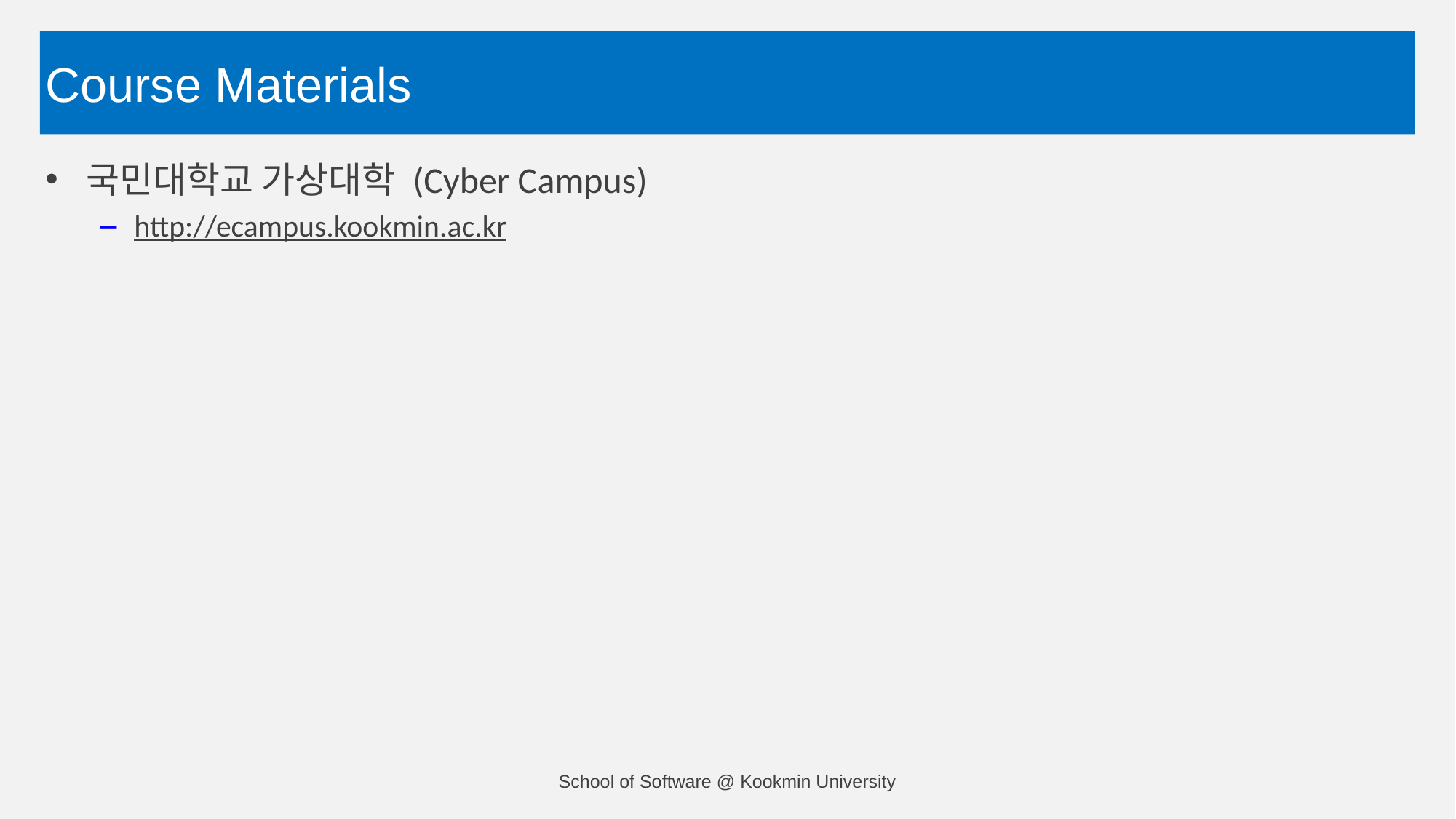

# Course Materials
국민대학교 가상대학 (Cyber Campus)
http://ecampus.kookmin.ac.kr
School of Software @ Kookmin University